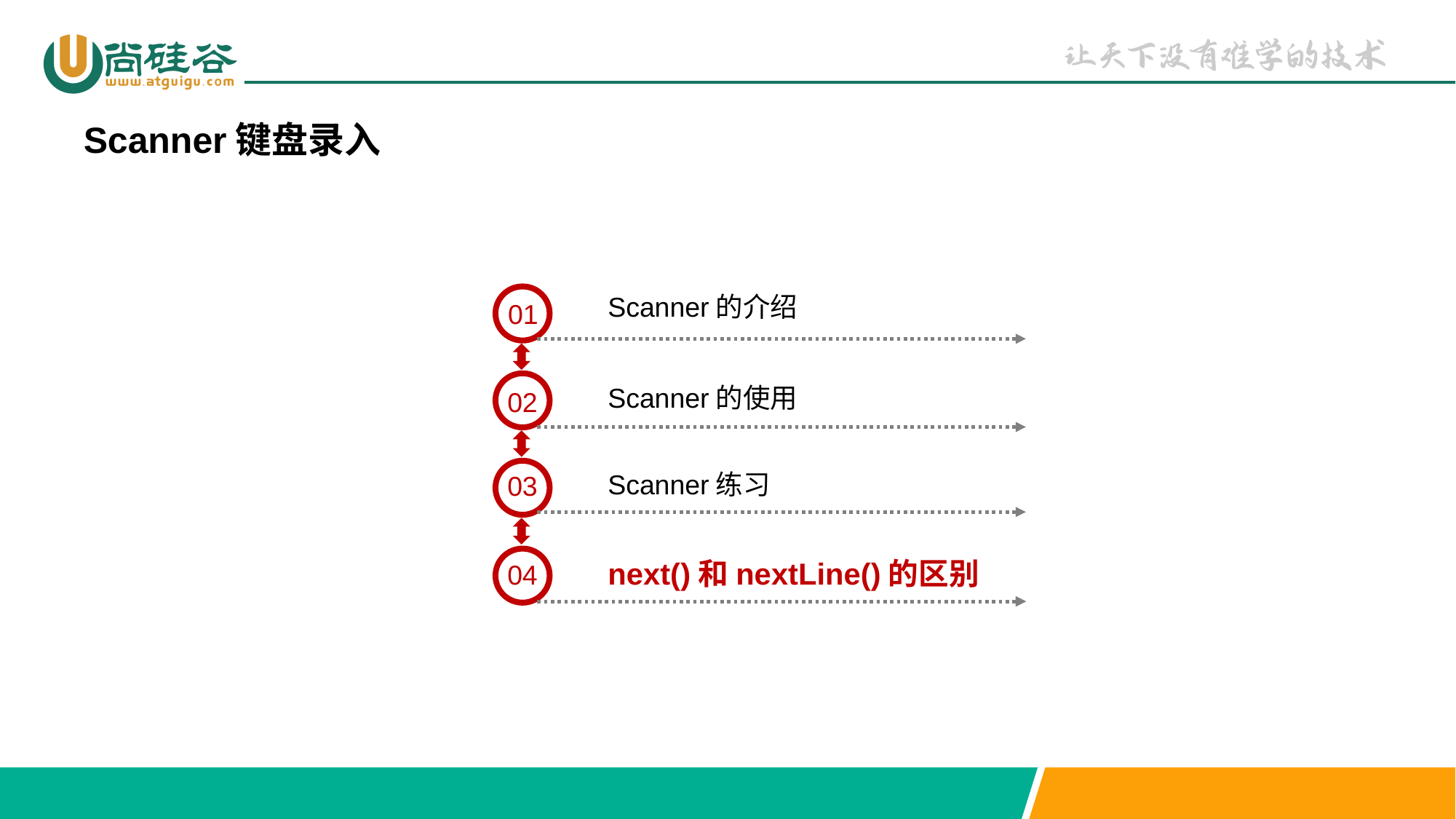

Scanner键盘录入

Scanner的介绍
01

Scanner的使用
02

Scanner练习
03

next()和nextLine()的区别
04